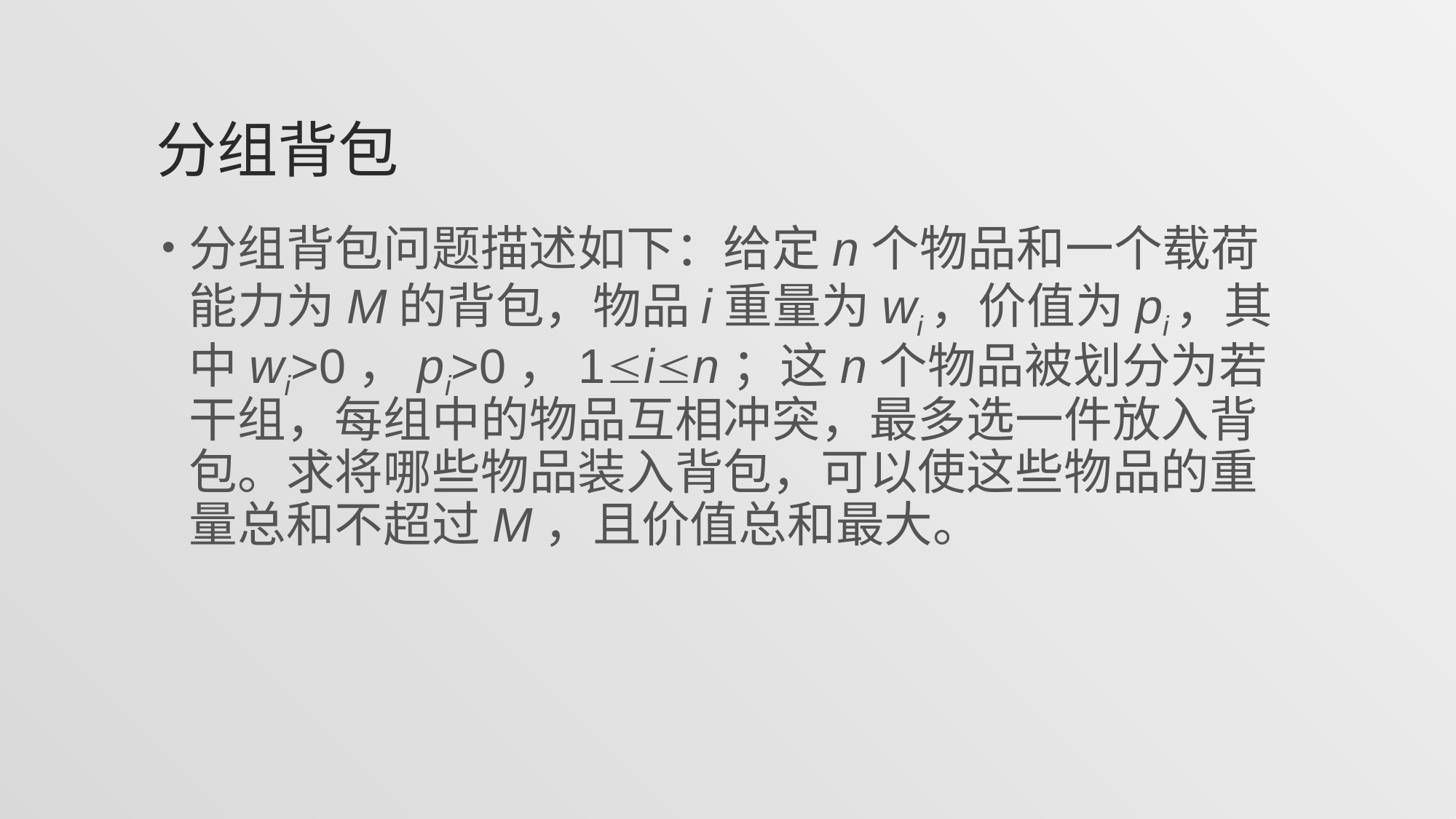

# 分组背包
分组背包问题描述如下：给定n个物品和一个载荷能力为M的背包，物品i重量为wi，价值为pi，其中wi>0，pi>0，1≤i≤n；这n个物品被划分为若干组，每组中的物品互相冲突，最多选一件放入背包。求将哪些物品装入背包，可以使这些物品的重量总和不超过M，且价值总和最大。